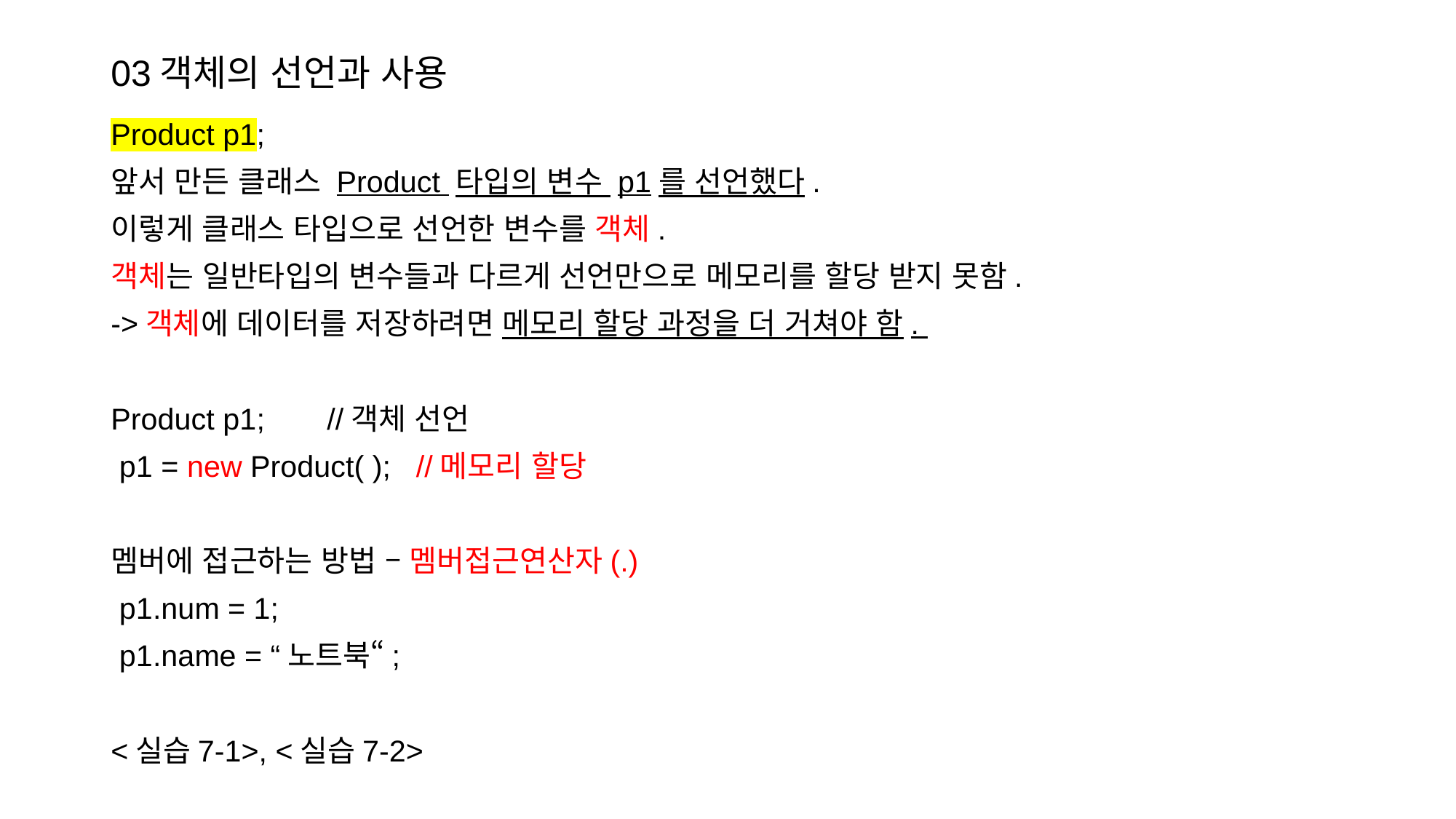

# 03객체의 선언과 사용
Product p1;
앞서 만든 클래스 Product 타입의 변수 p1를 선언했다.
이렇게 클래스 타입으로 선언한 변수를 객체.
객체는 일반타입의 변수들과 다르게 선언만으로 메모리를 할당 받지 못함.
->객체에 데이터를 저장하려면 메모리 할당 과정을 더 거쳐야 함.

Product p1;	//객체 선언
 p1 = new Product( );   //메모리 할당

멤버에 접근하는 방법 – 멤버접근연산자(.)
 p1.num = 1;
 p1.name = “노트북“;

<실습7-1>, <실습7-2>